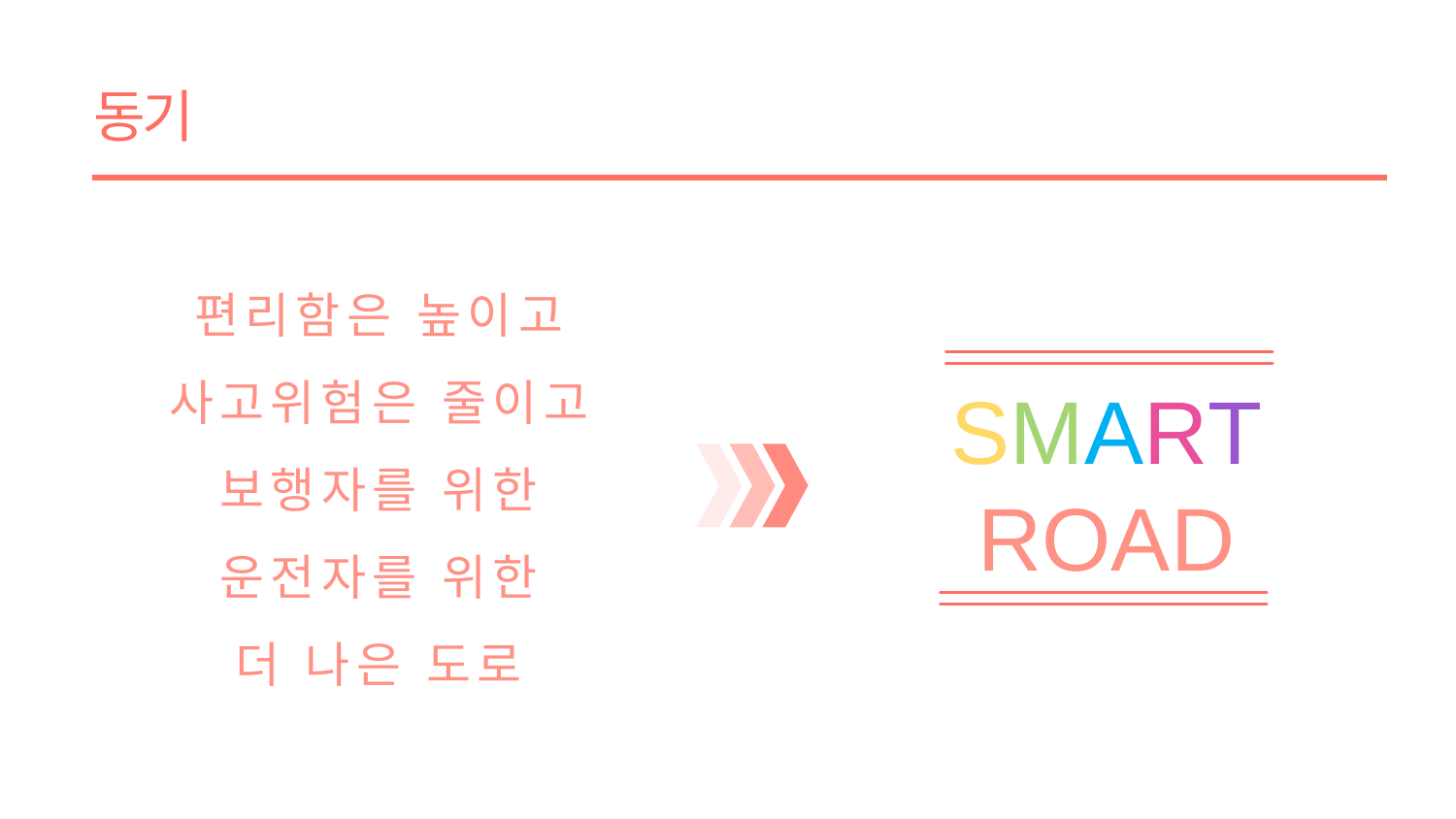

동기
편리함은 높이고
사고위험은 줄이고
보행자를 위한
운전자를 위한
더 나은 도로
SMART
ROAD